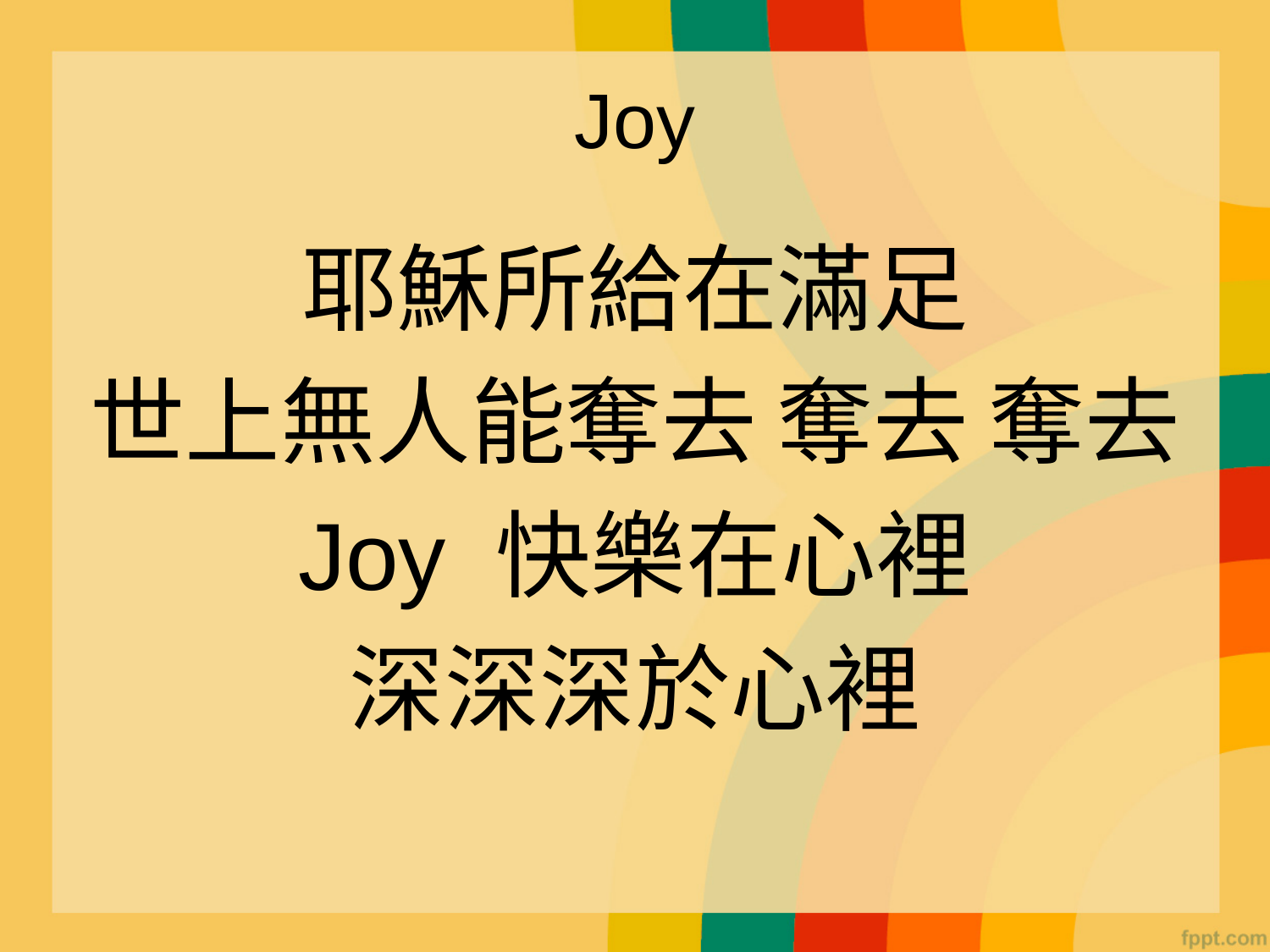

# Joy
耶穌所給在滿足
世上無人能奪去 奪去 奪去
Joy 快樂在心裡
深深深於心裡